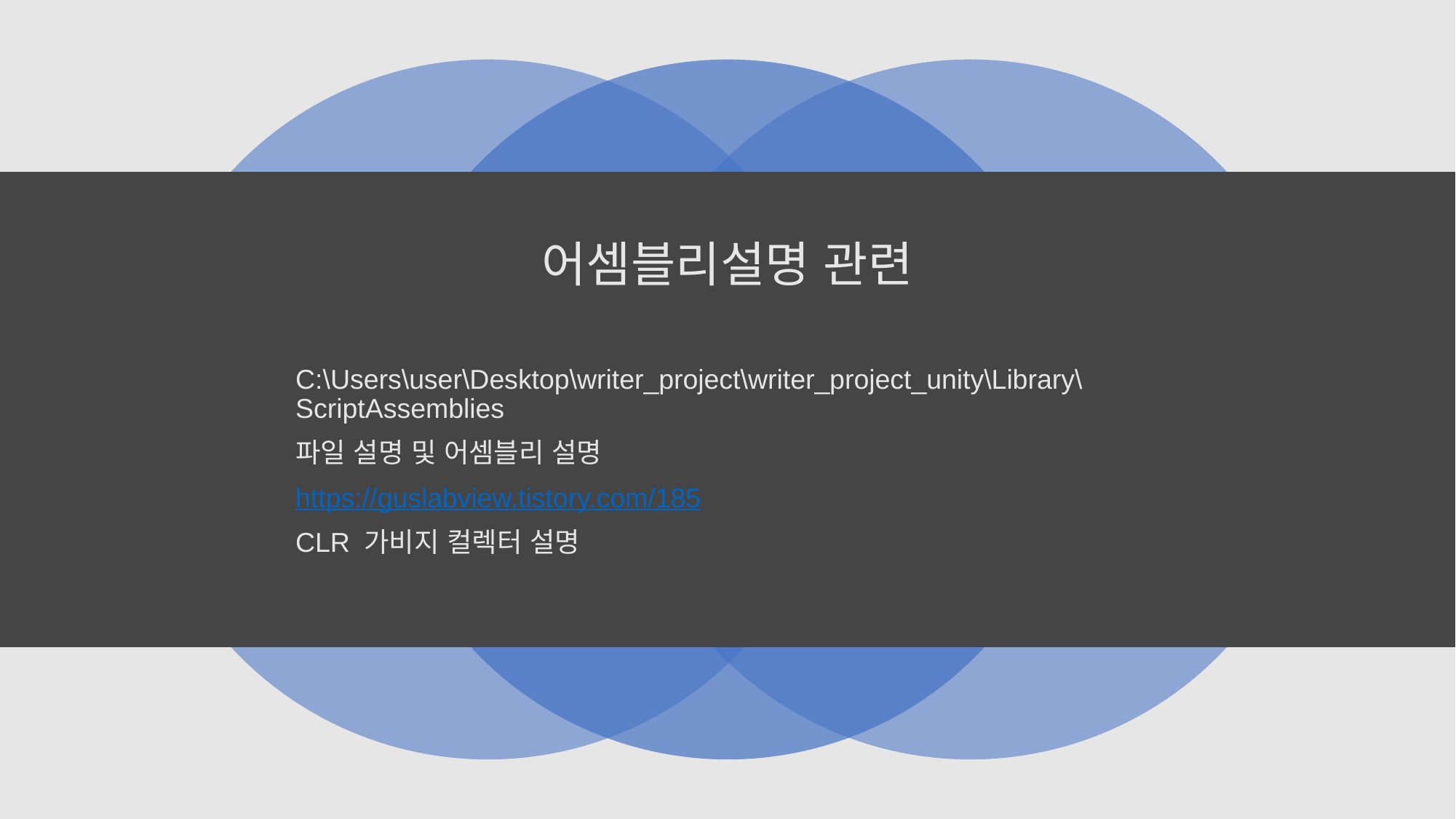

# 어셈블리설명 관련
C:\Users\user\Desktop\writer_project\writer_project_unity\Library\ScriptAssemblies
파일 설명 및 어셈블리 설명
https://guslabview.tistory.com/185
CLR 가비지 컬렉터 설명